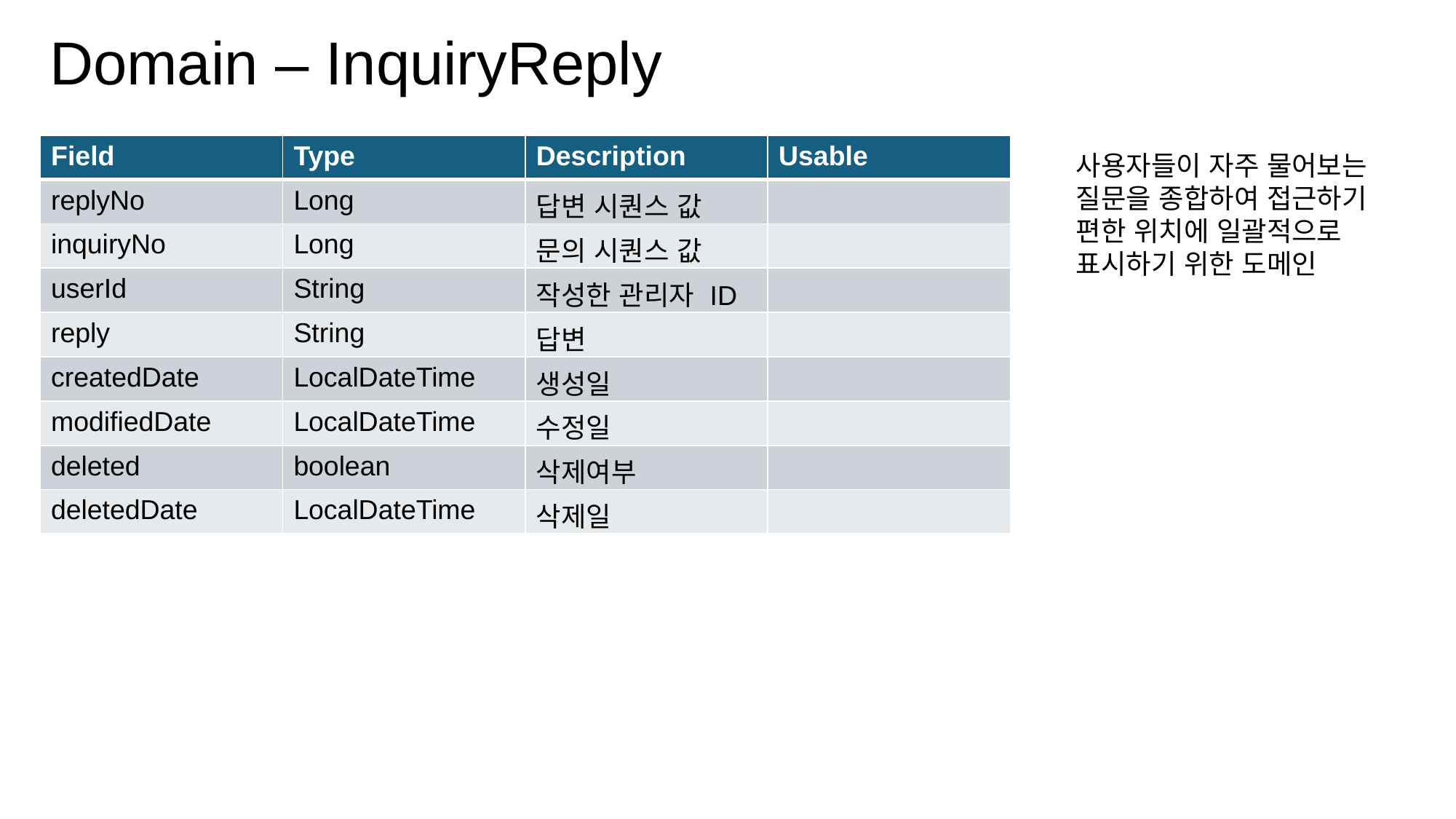

Domain – InquiryReply
| Field | Type | Description | Usable |
| --- | --- | --- | --- |
| replyNo | Long | 답변 시퀀스 값 |  |
| inquiryNo | Long | 문의 시퀀스 값 |  |
| userId | String | 작성한 관리자 ID |  |
| reply | String | 답변 |  |
| createdDate | LocalDateTime | 생성일 |  |
| modifiedDate | LocalDateTime | 수정일 |  |
| deleted | boolean | 삭제여부 |  |
| deletedDate | LocalDateTime | 삭제일 |  |
사용자들이 자주 물어보는
질문을 종합하여 접근하기
편한 위치에 일괄적으로
표시하기 위한 도메인